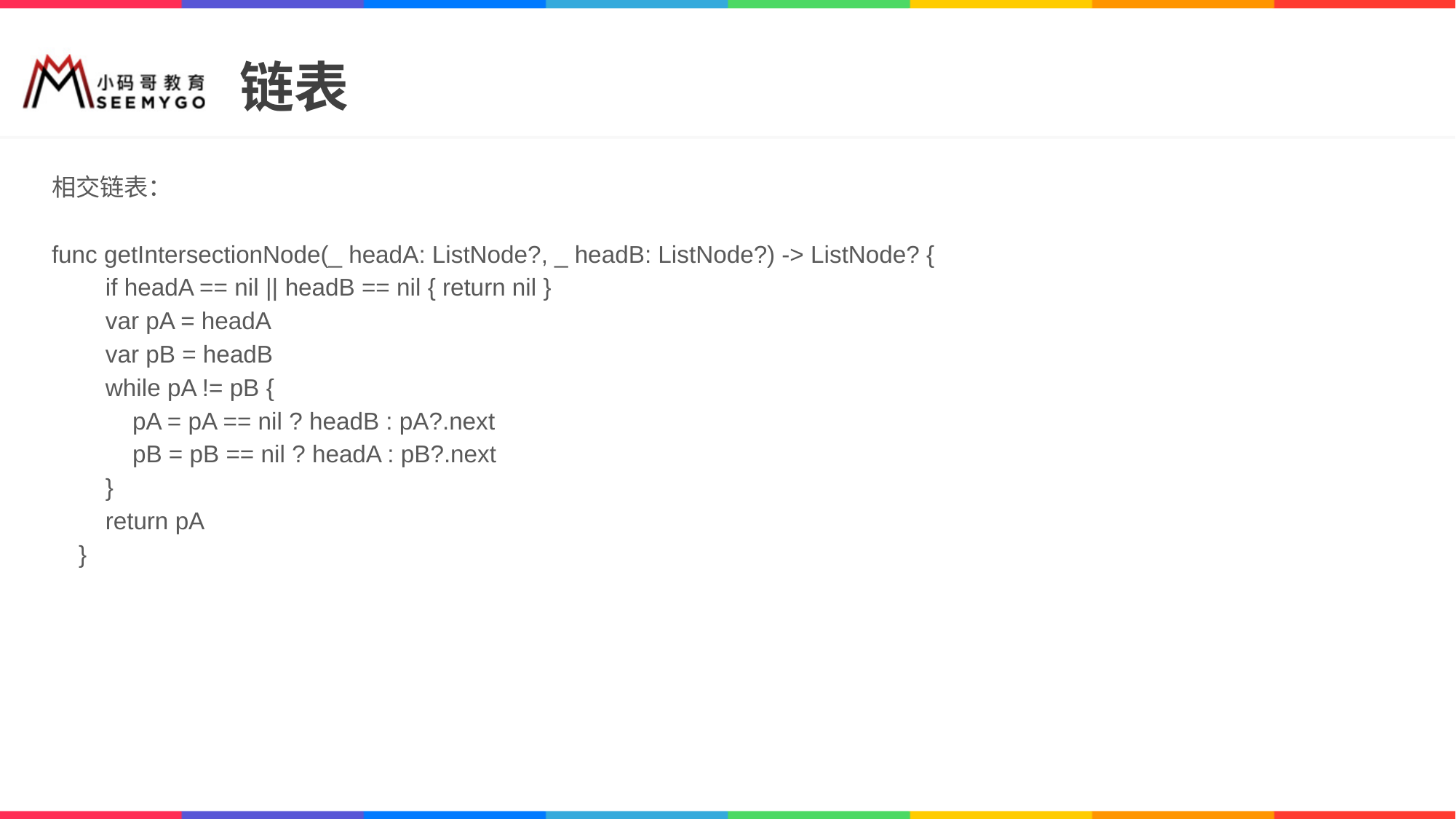

# 链表
相交链表：

func getIntersectionNode(_ headA: ListNode?, _ headB: ListNode?) -> ListNode? {
        if headA == nil || headB == nil { return nil }
        var pA = headA
        var pB = headB
        while pA != pB {
            pA = pA == nil ? headB : pA?.next
            pB = pB == nil ? headA : pB?.next
        }
        return pA
    }